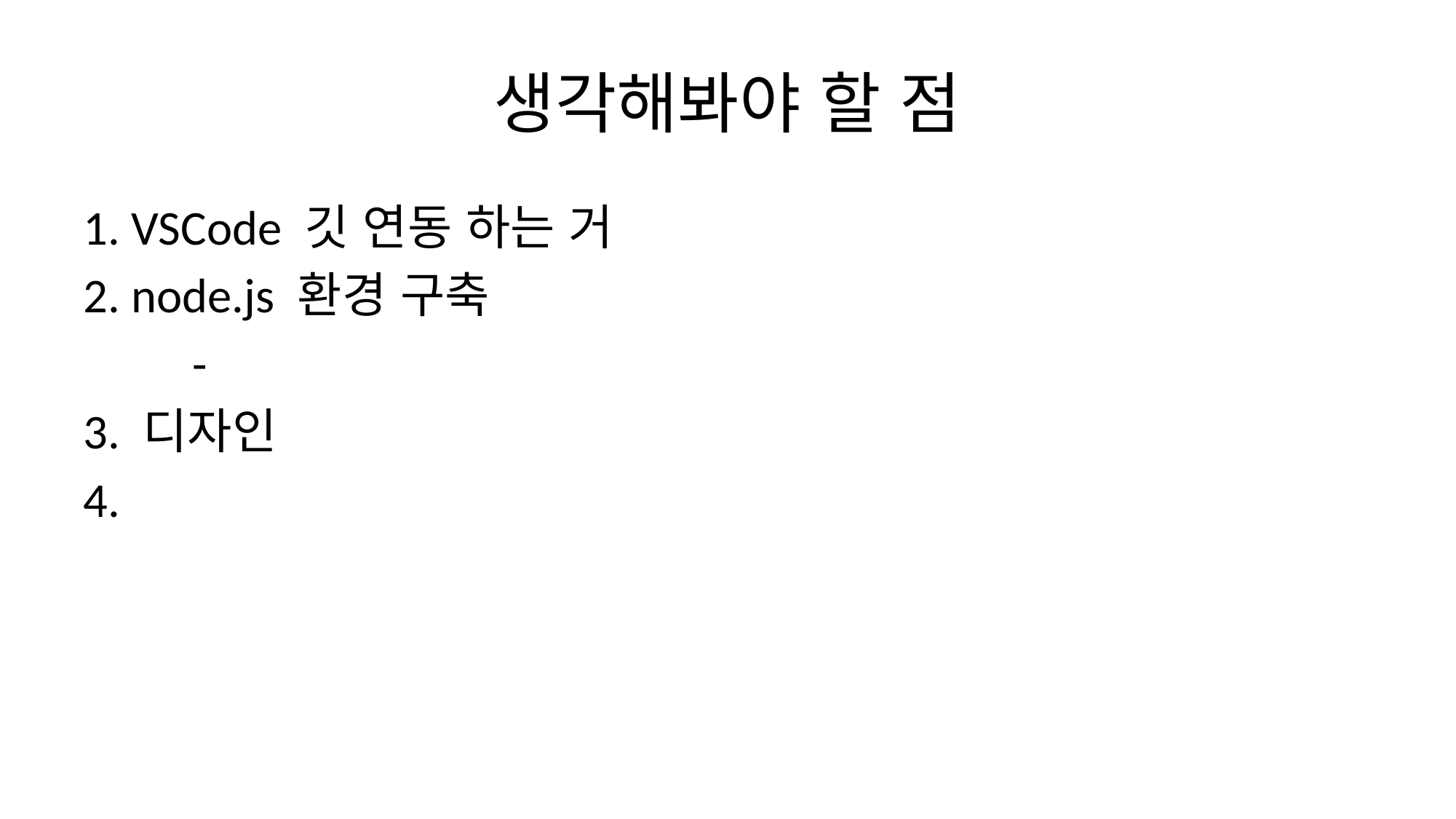

# 생각해봐야 할 점
1. VSCode 깃 연동 하는 거
2. node.js 환경 구축
	-
3. 디자인
4.